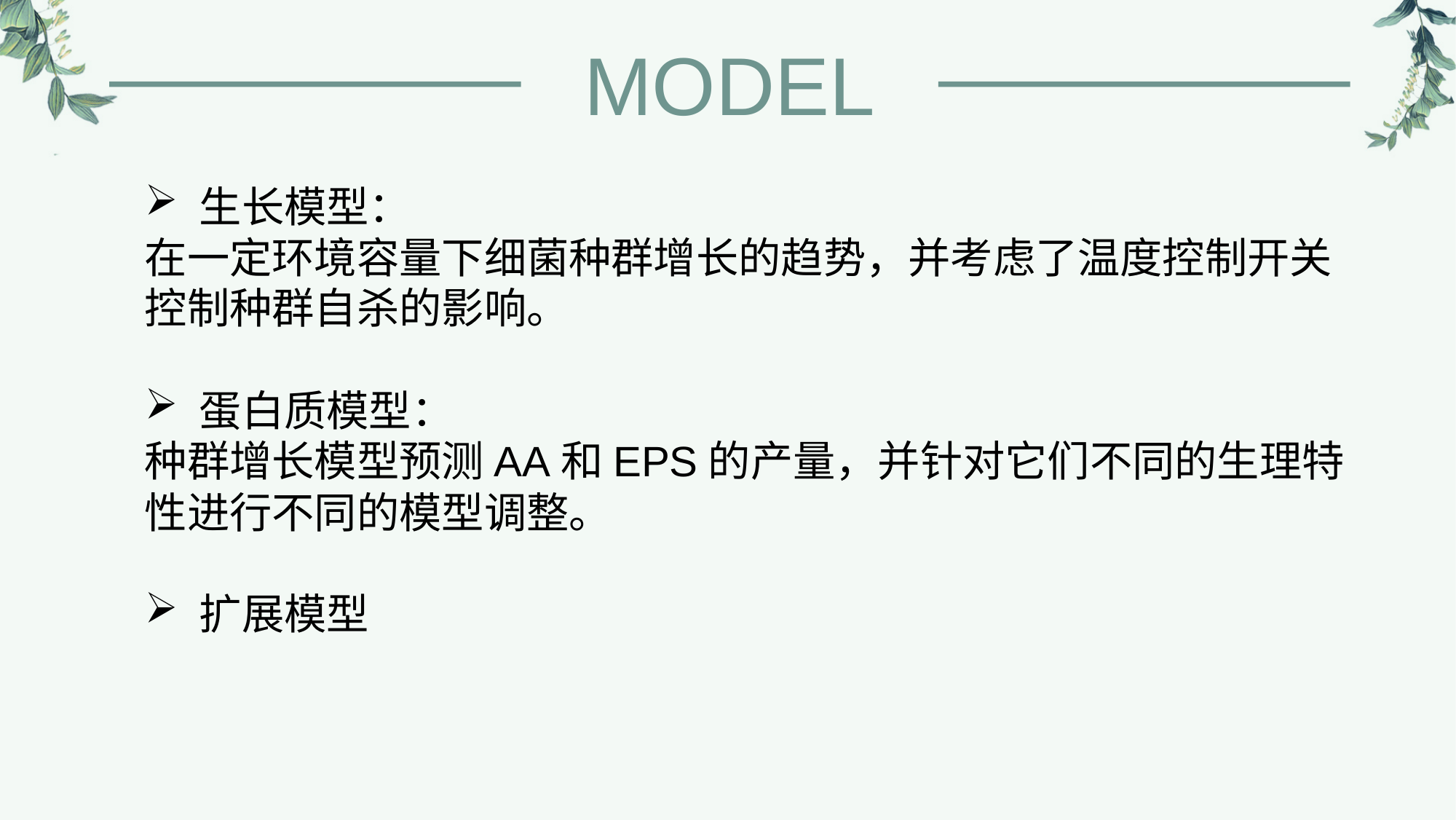

MODEL

生长模型：
在一定环境容量下细菌种群增长的趋势，并考虑了温度控制开关控制种群自杀的影响。

蛋白质模型：
种群增长模型预测AA和EPS的产量，并针对它们不同的生理特性进行不同的模型调整。

扩展模型